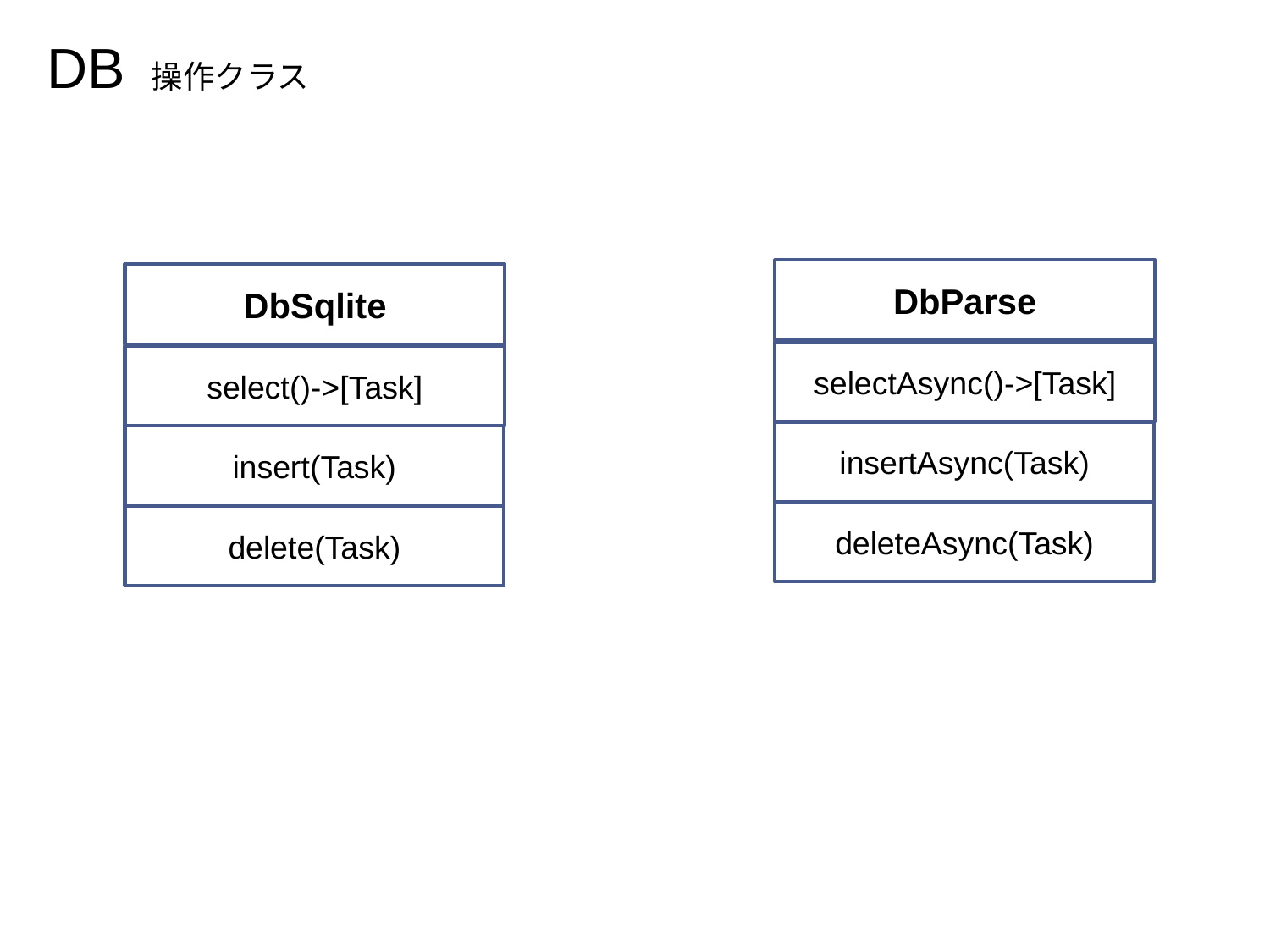

DB  操作クラス
DbParse
DbSqlite
selectAsync()->[Task]
select()->[Task]
insertAsync(Task)
insert(Task)
deleteAsync(Task)
delete(Task)